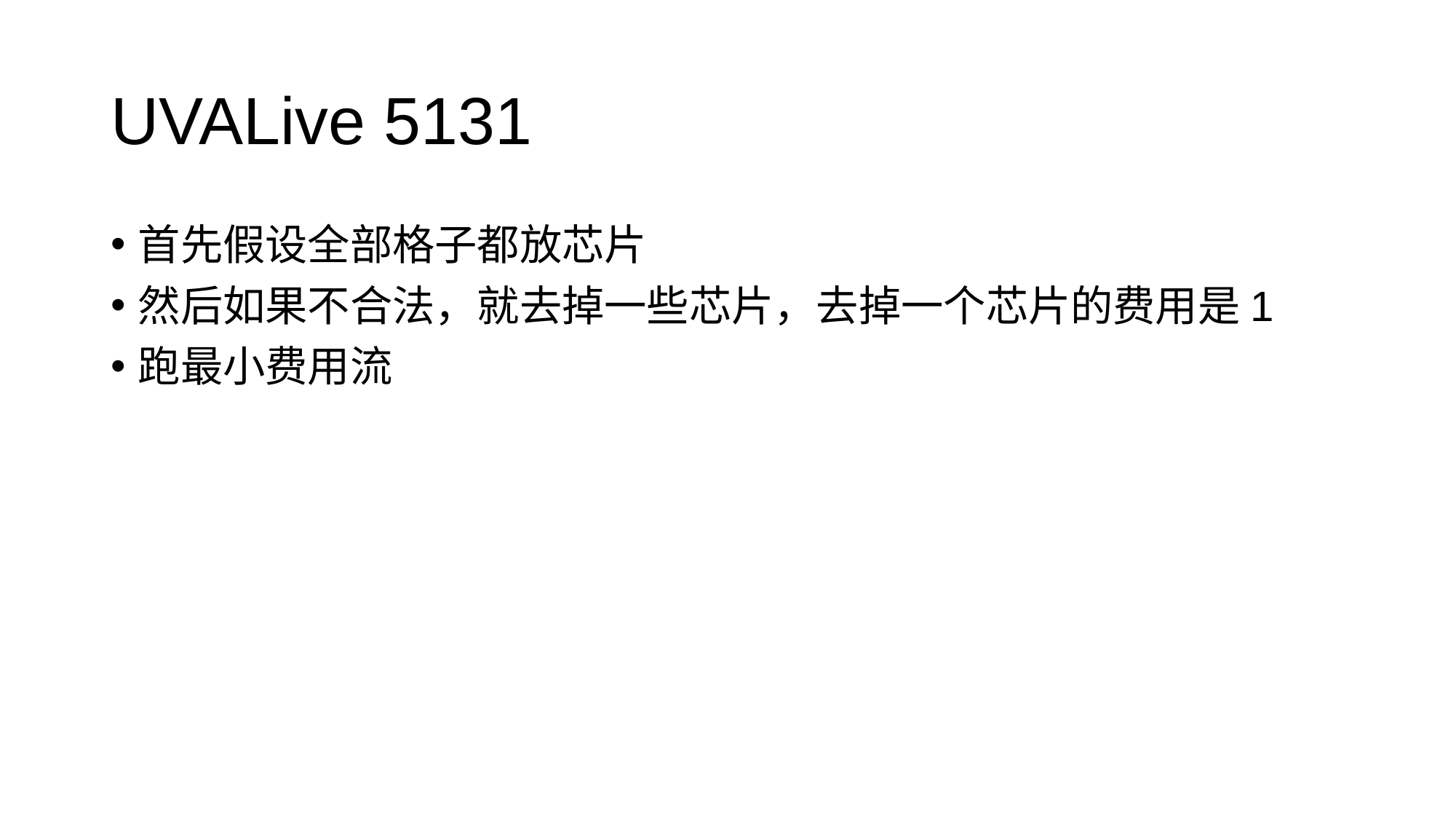

# UVALive 5131
首先假设全部格子都放芯片
然后如果不合法，就去掉一些芯片，去掉一个芯片的费用是1
跑最小费用流